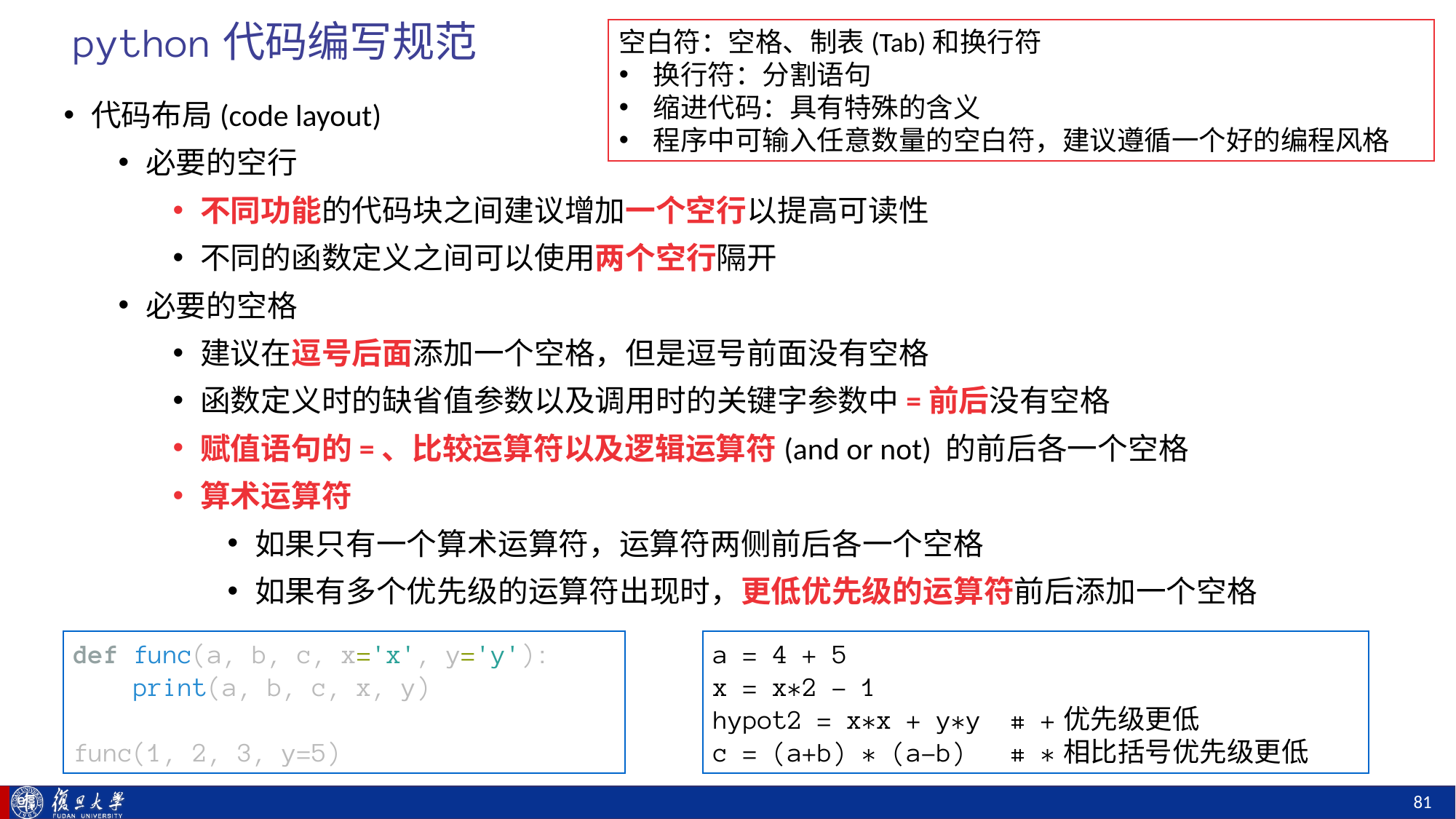

# python代码编写规范
空白符：空格、制表(Tab)和换行符
换行符：分割语句
缩进代码：具有特殊的含义
程序中可输入任意数量的空白符，建议遵循一个好的编程风格
代码布局(code layout)
必要的空行
不同功能的代码块之间建议增加一个空行以提高可读性
不同的函数定义之间可以使用两个空行隔开
必要的空格
建议在逗号后面添加一个空格，但是逗号前面没有空格
函数定义时的缺省值参数以及调用时的关键字参数中=前后没有空格
赋值语句的=、比较运算符以及逻辑运算符(and or not) 的前后各一个空格
算术运算符
如果只有一个算术运算符，运算符两侧前后各一个空格
如果有多个优先级的运算符出现时，更低优先级的运算符前后添加一个空格

def func(a, b, c, x='x', y='y'):
    print(a, b, c, x, y)

func(1, 2, 3, y=5)
a = 4 + 5
x = x*2 - 1
hypot2 = x*x + y*y  # +优先级更低
c = (a+b) * (a-b)   # *相比括号优先级更低